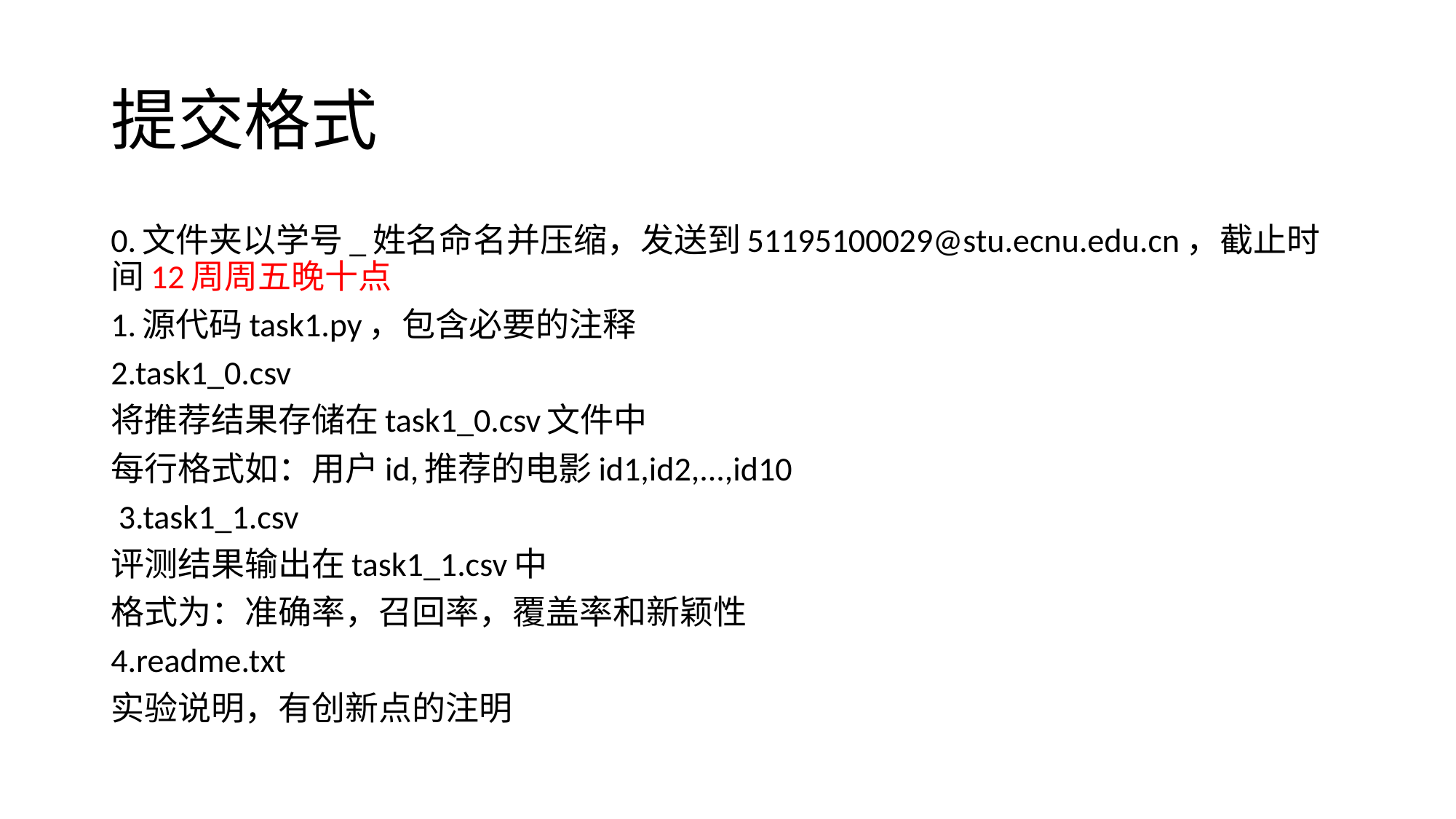

# 提交格式
0.文件夹以学号_姓名命名并压缩，发送到51195100029@stu.ecnu.edu.cn，截止时间12周周五晚十点
1.源代码task1.py，包含必要的注释
2.task1_0.csv
将推荐结果存储在task1_0.csv文件中
每行格式如：用户id,推荐的电影id1,id2,...,id10
 3.task1_1.csv
评测结果输出在task1_1.csv中
格式为：准确率，召回率，覆盖率和新颖性
4.readme.txt
实验说明，有创新点的注明